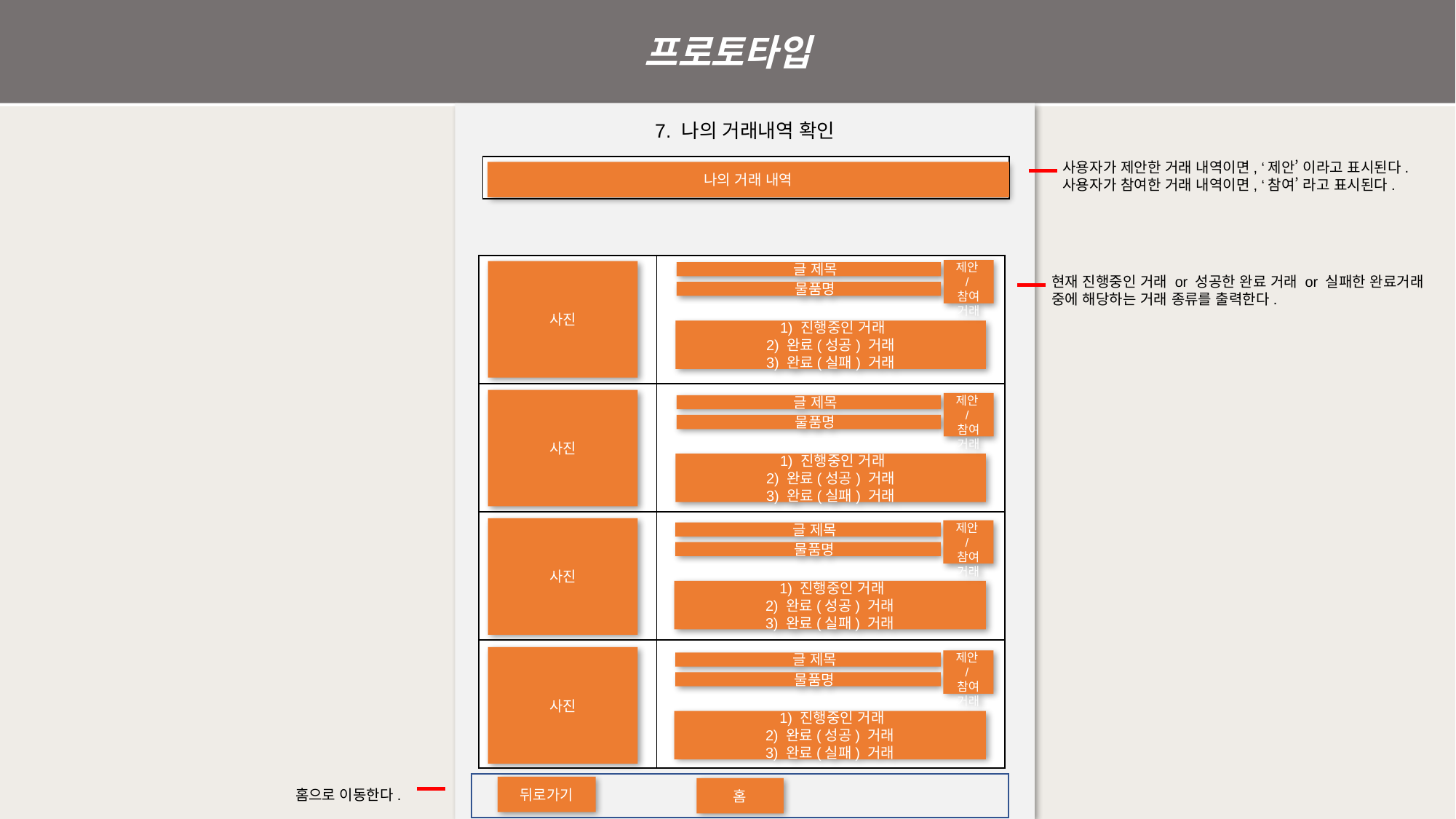

프로토타입

7. 나의 거래내역 확인
사용자가 제안한 거래 내역이면, ‘제안’ 이라고 표시된다.
사용자가 참여한 거래 내역이면, ‘참여’ 라고 표시된다.
|  |
| --- |
나의 거래 내역
| 상품 이미지 |  |
| --- | --- |
| 상품 이미지 |  |
| 상품 이미지 |  |
| 상품 이미지 |  |
  제안/참여 거래
   글 제목
   물품명
 1) 진행중인 거래
2) 완료(성공) 거래
3) 완료(실패) 거래
사진
현재 진행중인 거래 or 성공한 완료 거래 or 실패한 완료거래 중에 해당하는 거래 종류를 출력한다.
사진
  제안/참여 거래
   글 제목
   물품명
 1) 진행중인 거래
2) 완료(성공) 거래
3) 완료(실패) 거래
사진
  제안/참여 거래
   글 제목
   물품명
 1) 진행중인 거래
2) 완료(성공) 거래
3) 완료(실패) 거래
사진
  제안/참여 거래
   글 제목
   물품명
 1) 진행중인 거래
2) 완료(성공) 거래
3) 완료(실패) 거래

뒤로가기
홈
홈으로 이동한다.